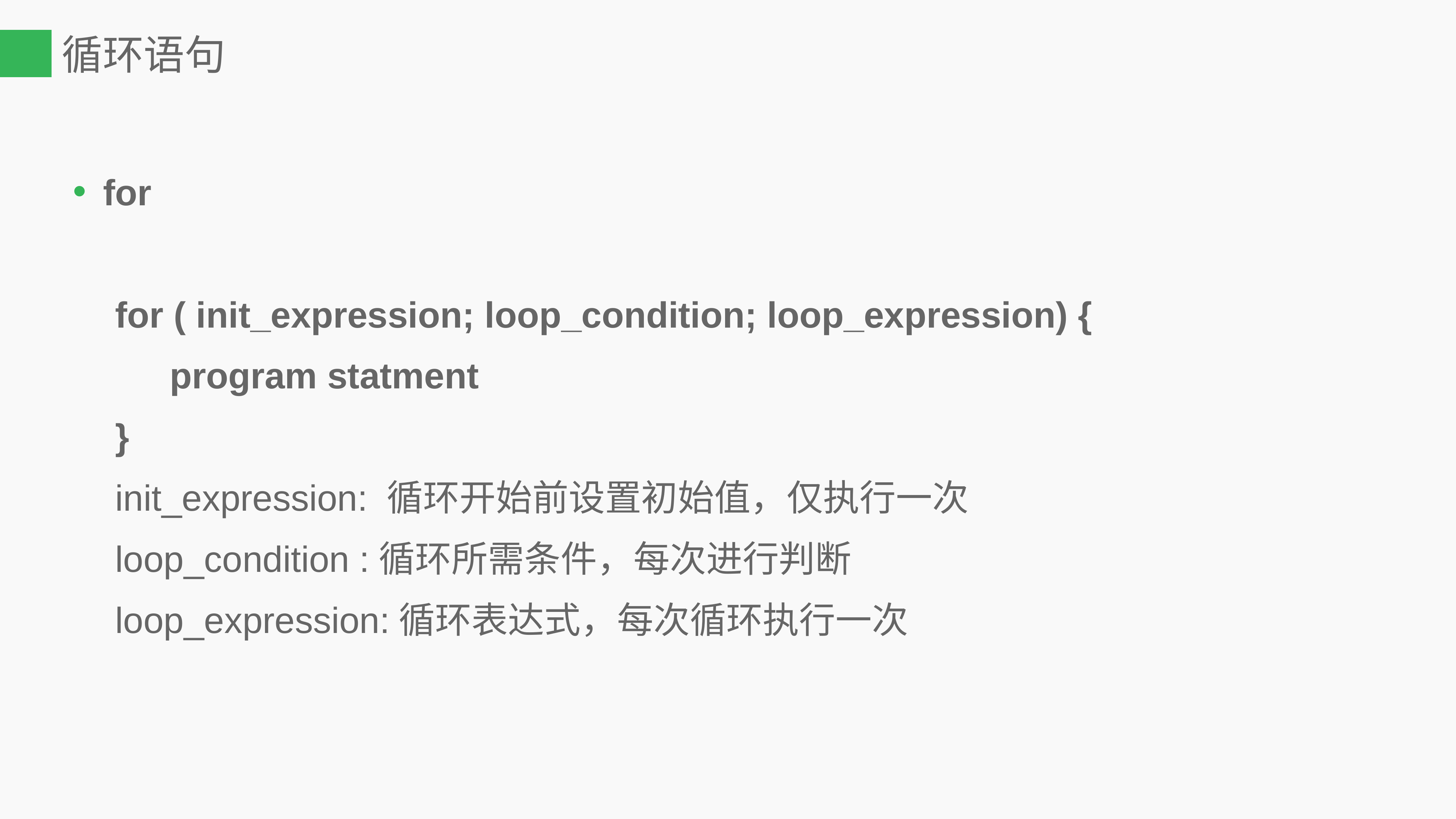

# 循环语句
for

for ( init_expression; loop_condition; loop_expression) {
	program statment
}
init_expression: 循环开始前设置初始值，仅执行一次
loop_condition :循环所需条件，每次进行判断
loop_expression:循环表达式，每次循环执行一次